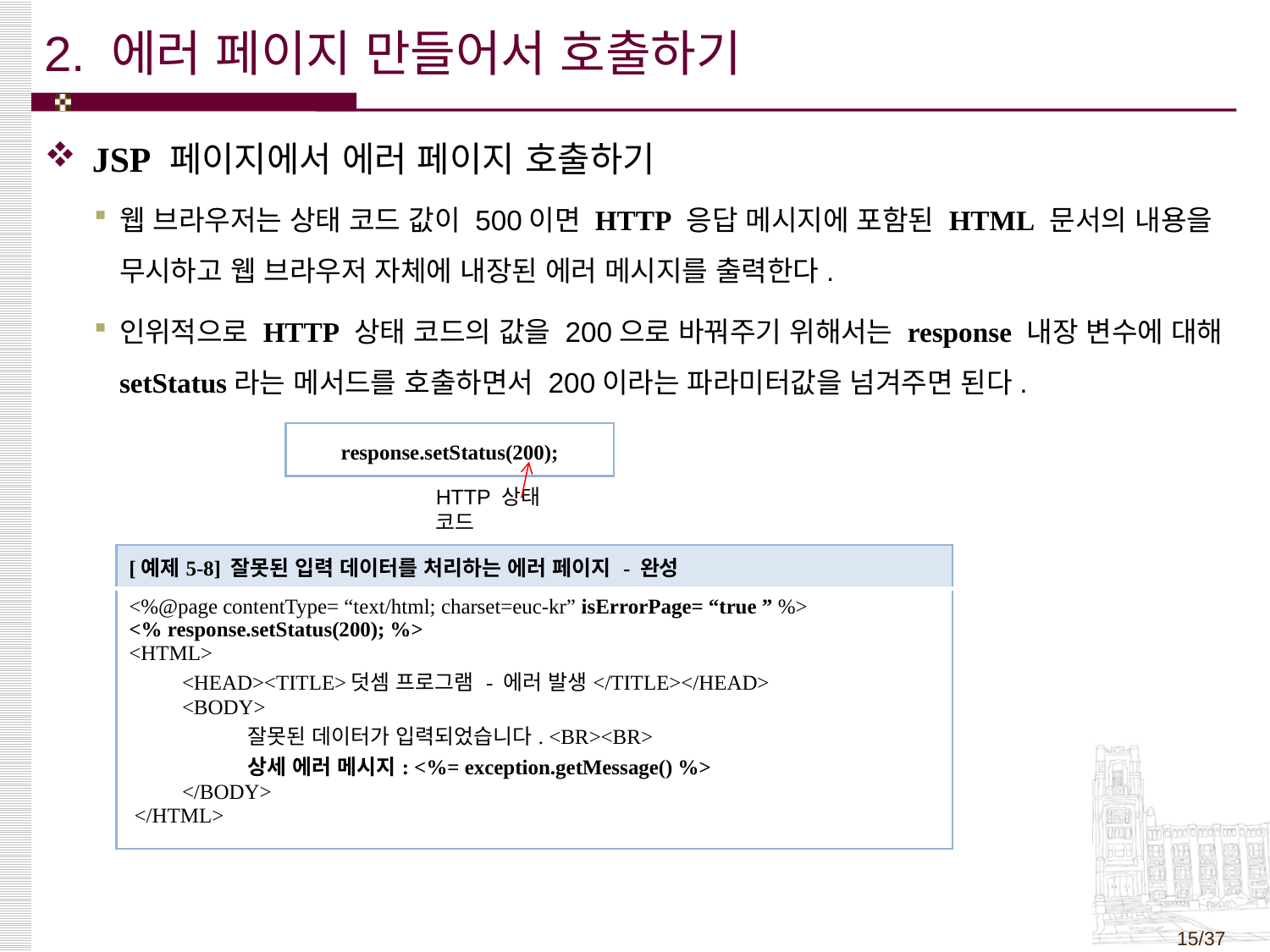

# 2. 에러 페이지 만들어서 호출하기
JSP 페이지에서 에러 페이지 호출하기
웹 브라우저는 상태 코드 값이 500이면 HTTP 응답 메시지에 포함된 HTML 문서의 내용을 무시하고 웹 브라우저 자체에 내장된 에러 메시지를 출력한다.
인위적으로 HTTP 상태 코드의 값을 200으로 바꿔주기 위해서는 response 내장 변수에 대해 setStatus라는 메서드를 호출하면서 200이라는 파라미터값을 넘겨주면 된다.

| response.setStatus(200); |
| --- |
HTTP 상태 코드
| [예제5-8] 잘못된 입력 데이터를 처리하는 에러 페이지 - 완성 |
| --- |
| <%@page contentType= “text/html; charset=euc-kr” isErrorPage= “true ” %> <% response.setStatus(200); %> <HTML> <HEAD><TITLE>덧셈 프로그램 - 에러 발생</TITLE></HEAD> <BODY> 잘못된 데이터가 입력되었습니다. <BR><BR> 상세 에러 메시지: <%= exception.getMessage() %> </BODY> </HTML> |